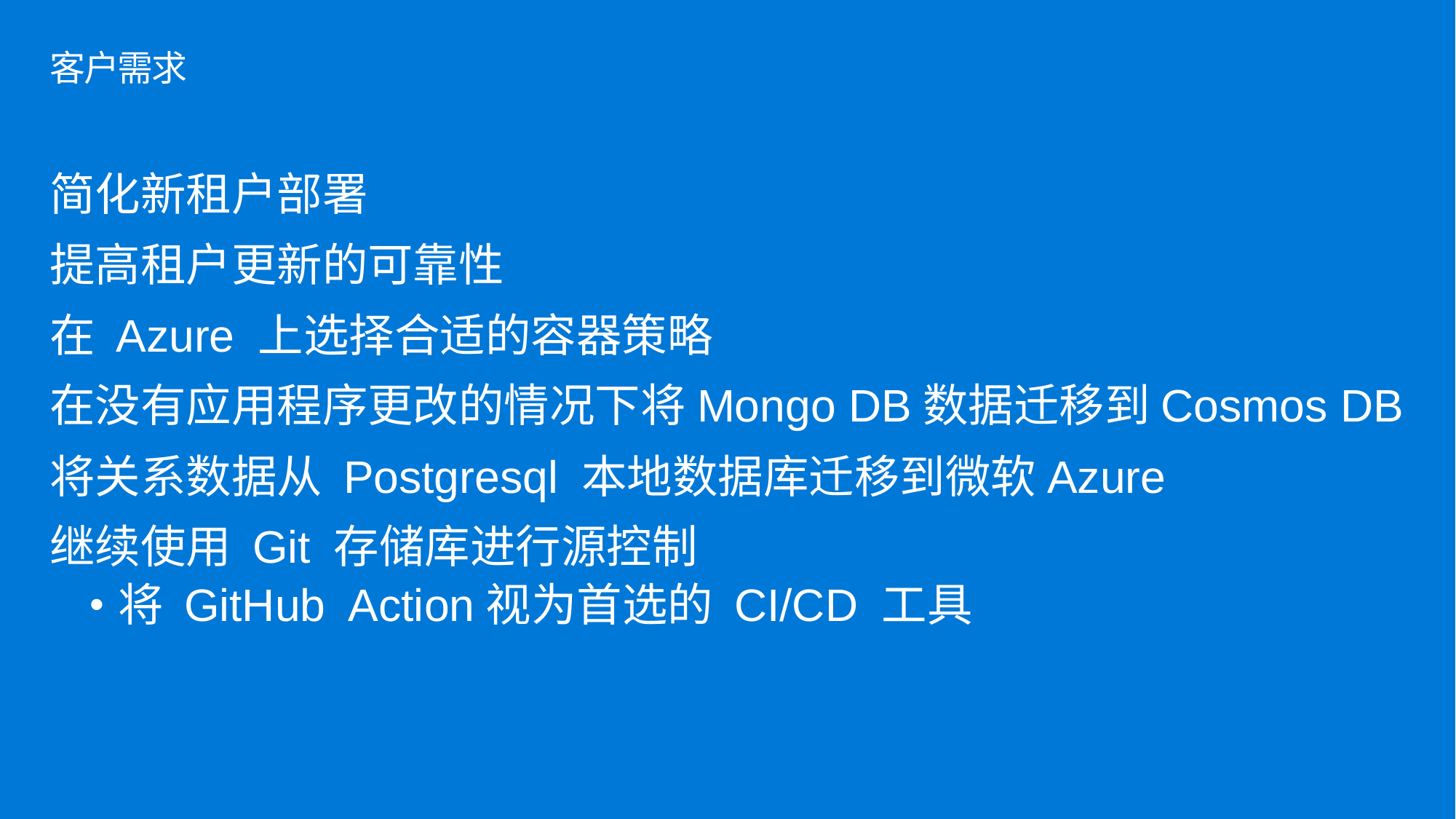

# 客户需求

简化新租户部署
提高租户更新的可靠性
在 Azure 上选择合适的容器策略
在没有应用程序更改的情况下将Mongo DB数据迁移到Cosmos DB
将关系数据从 Postgresql 本地数据库迁移到微软Azure
继续使用 Git 存储库进行源控制
将 GitHub  Action视为首选的 CI/CD 工具